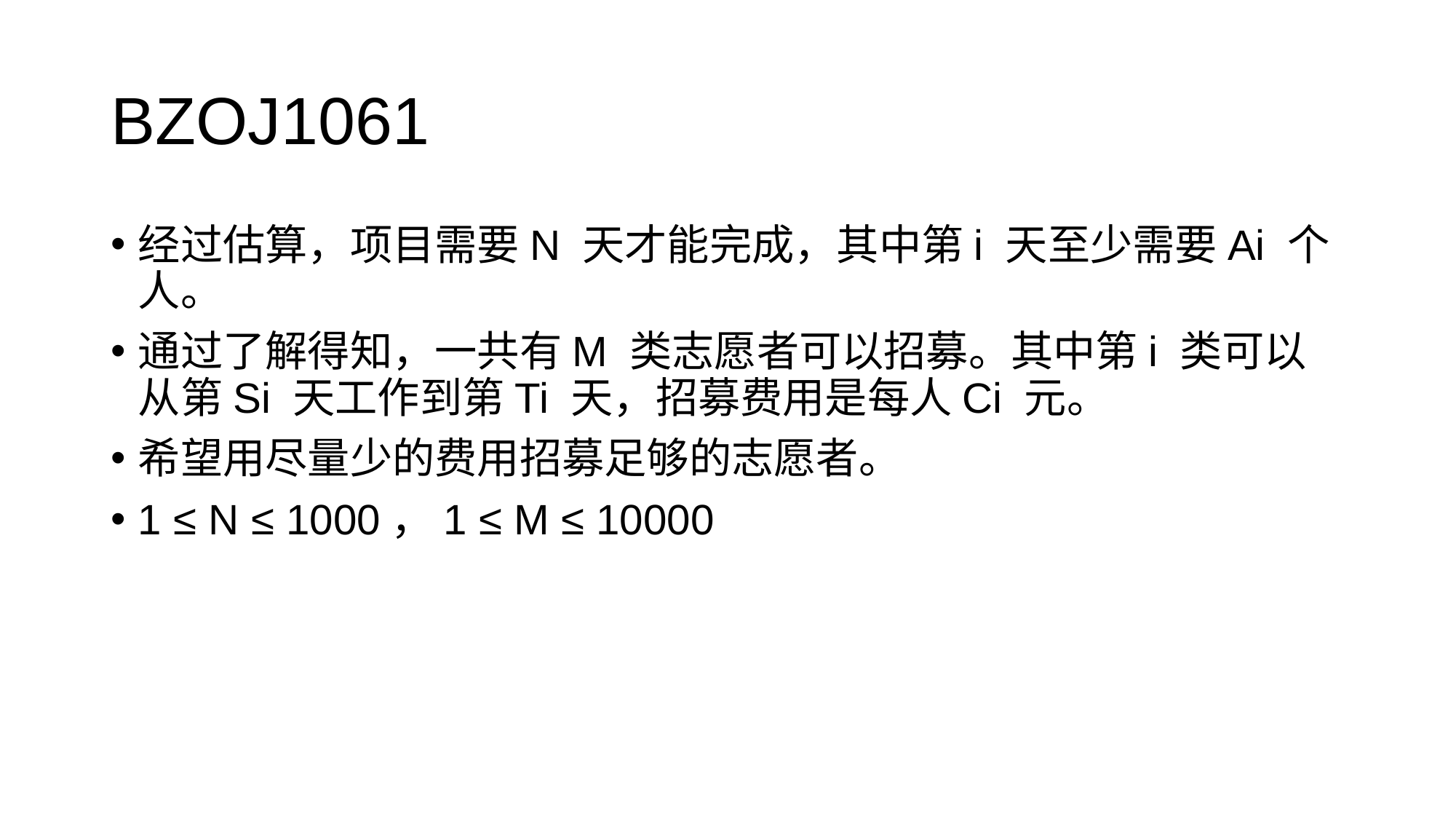

# BZOJ1061
经过估算，项目需要N 天才能完成，其中第i 天至少需要Ai 个人。
通过了解得知，一共有M 类志愿者可以招募。其中第i 类可以从第Si 天工作到第Ti 天，招募费用是每人Ci 元。
希望用尽量少的费用招募足够的志愿者。
1 ≤ N ≤ 1000，1 ≤ M ≤ 10000